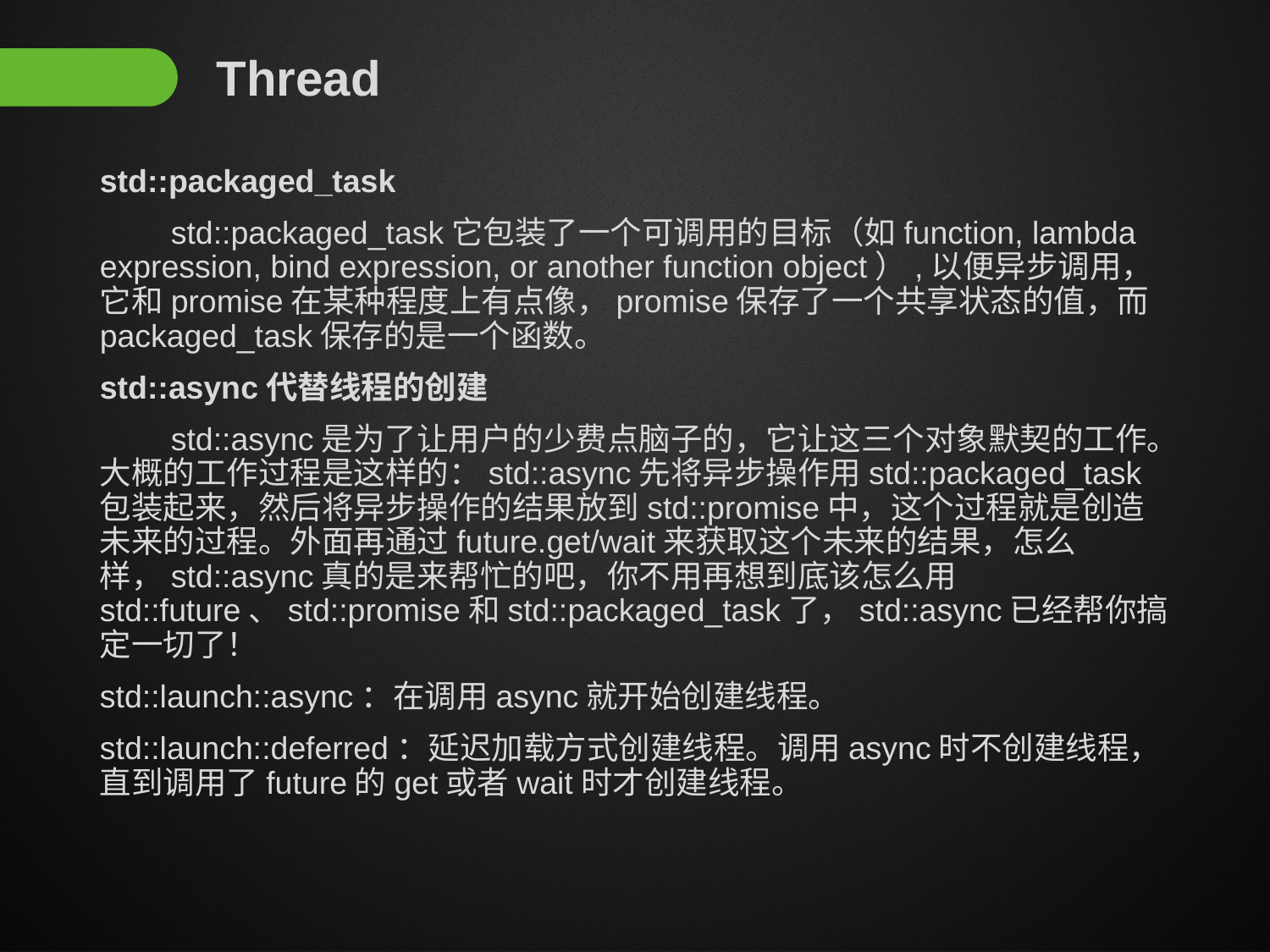

# Thread
std::packaged_task
　　std::packaged_task它包装了一个可调用的目标（如function, lambda expression, bind expression, or another function object）,以便异步调用，它和promise在某种程度上有点像，promise保存了一个共享状态的值，而packaged_task保存的是一个函数。
std::async代替线程的创建
　　std::async是为了让用户的少费点脑子的，它让这三个对象默契的工作。大概的工作过程是这样的：std::async先将异步操作用std::packaged_task包装起来，然后将异步操作的结果放到std::promise中，这个过程就是创造未来的过程。外面再通过future.get/wait来获取这个未来的结果，怎么样，std::async真的是来帮忙的吧，你不用再想到底该怎么用std::future、std::promise和std::packaged_task了，std::async已经帮你搞定一切了！
std::launch::async：在调用async就开始创建线程。
std::launch::deferred：延迟加载方式创建线程。调用async时不创建线程，直到调用了future的get或者wait时才创建线程。